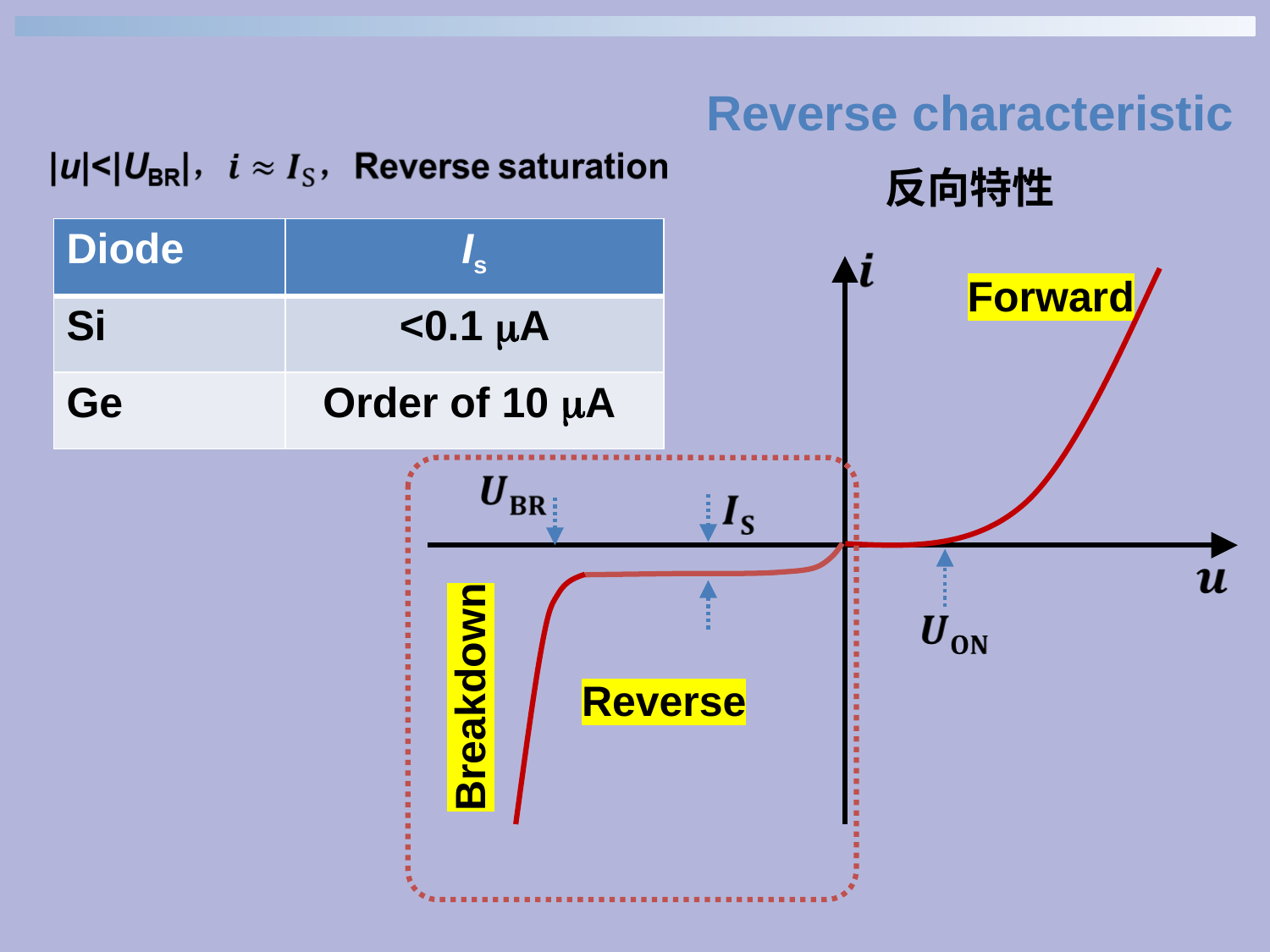

Reverse characteristic

反向特性
| Diode | Is |
| --- | --- |
| Si | <0.1 μA |
| Ge | Order of 10 μA |

Forward

Breakdown
Reverse